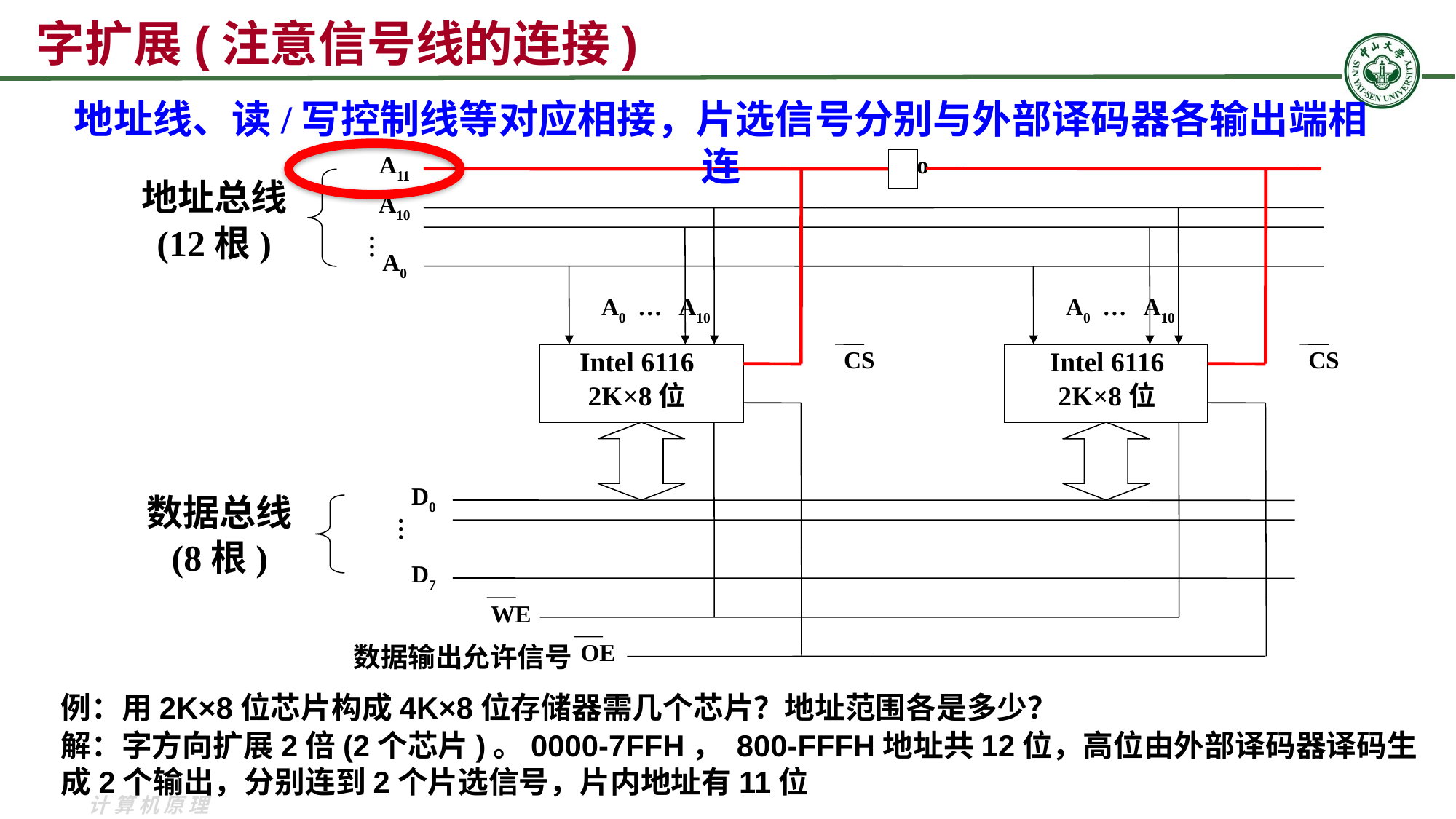

字扩展(注意信号线的连接)

A11

o

地址总线
(12根)

A10

…

A0

A0  …   A10
A0  …   A10

Intel 6116
2K×8位

CS

Intel 6116
2K×8位

CS

D0
数据总线
(8根)

…

D7

WE

OE

地址线、读/写控制线等对应相接，片选信号分别与外部译码器各输出端相连

数据输出允许信号
例：用2K×8位芯片构成4K×8位存储器需几个芯片？地址范围各是多少？
解：字方向扩展2倍(2个芯片)。0000-7FFH， 800-FFFH地址共12位，高位由外部译码器译码生成2个输出，分别连到2个片选信号，片内地址有11位